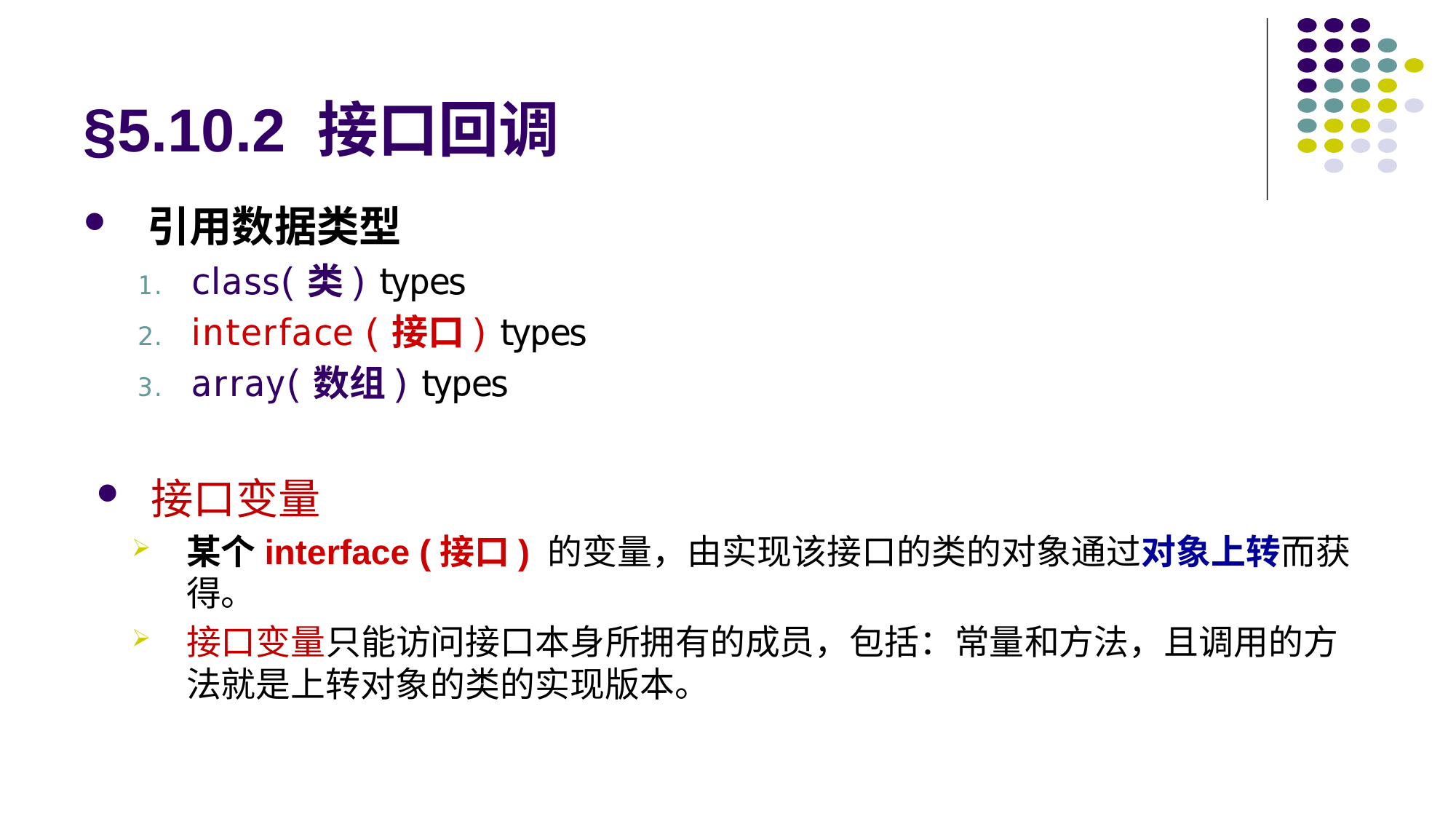

# §5.10.2 接口回调
引用数据类型
class(类) types
interface (接口) types
array(数组) types

接口变量
某个interface (接口) 的变量，由实现该接口的类的对象通过对象上转而获得。
接口变量只能访问接口本身所拥有的成员，包括：常量和方法，且调用的方法就是上转对象的类的实现版本。

94